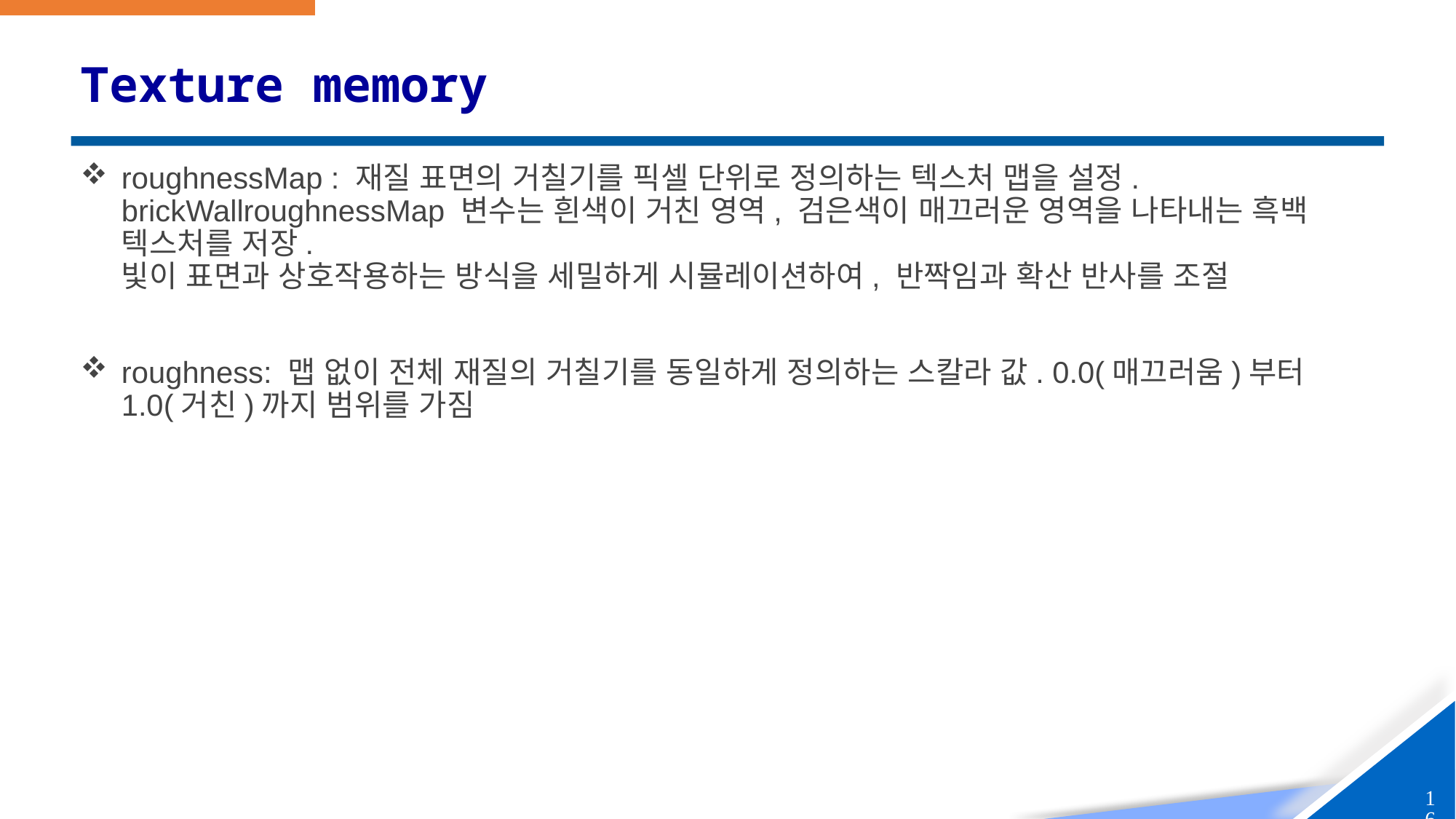

# Texture memory
roughnessMap : 재질 표면의 거칠기를 픽셀 단위로 정의하는 텍스처 맵을 설정. brickWallroughnessMap 변수는 흰색이 거친 영역, 검은색이 매끄러운 영역을 나타내는 흑백 텍스처를 저장.
빛이 표면과 상호작용하는 방식을 세밀하게 시뮬레이션하여, 반짝임과 확산 반사를 조절

roughness: 맵 없이 전체 재질의 거칠기를 동일하게 정의하는 스칼라 값. 0.0(매끄러움)부터 1.0(거친)까지 범위를 가짐
16